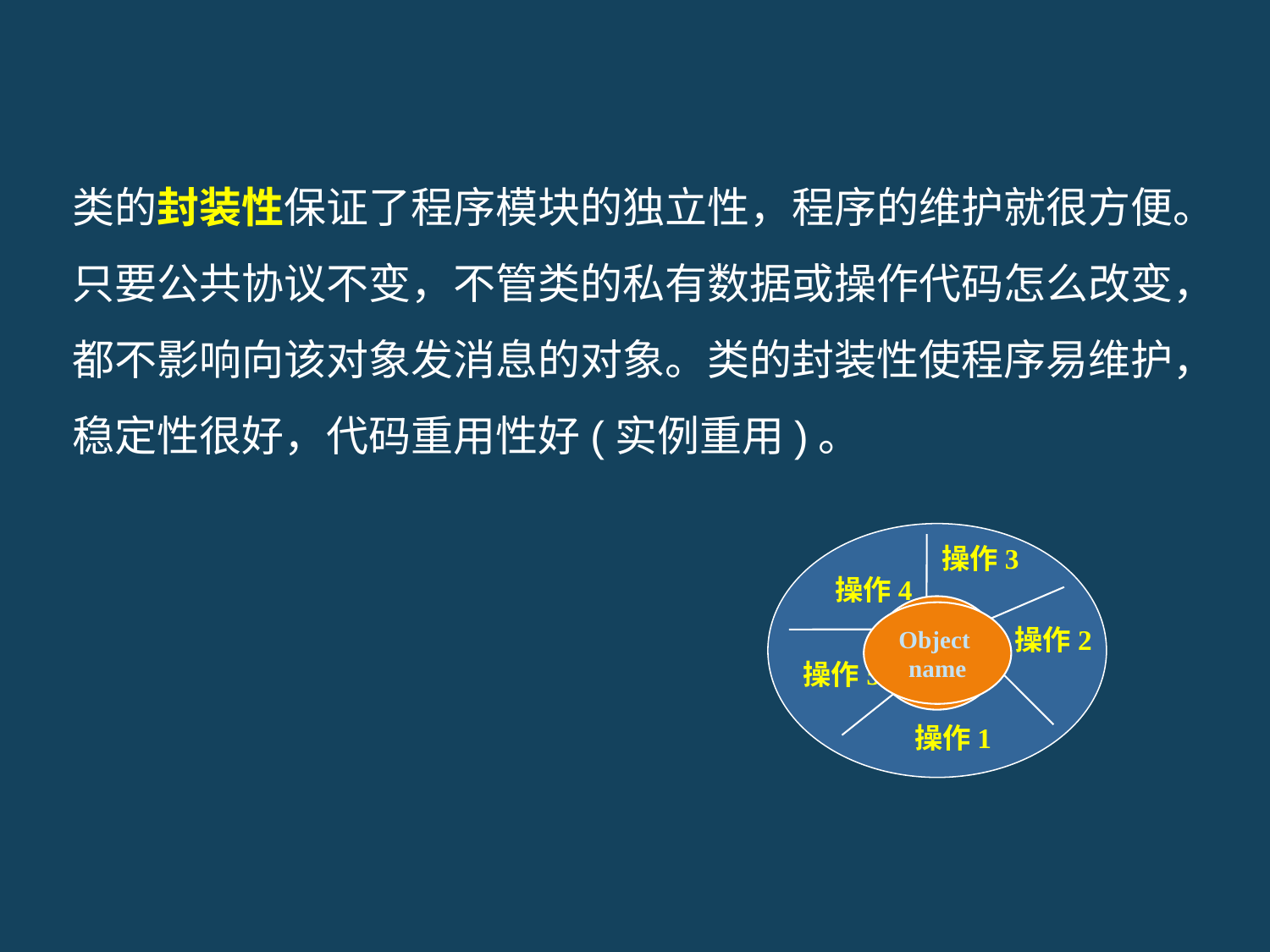

类的封装性保证了程序模块的独立性，程序的维护就很方便。只要公共协议不变，不管类的私有数据或操作代码怎么改变，都不影响向该对象发消息的对象。类的封装性使程序易维护，稳定性很好，代码重用性好(实例重用)。

操作3
操作4

数据结构
Object
name
操作2

操作5

操作1